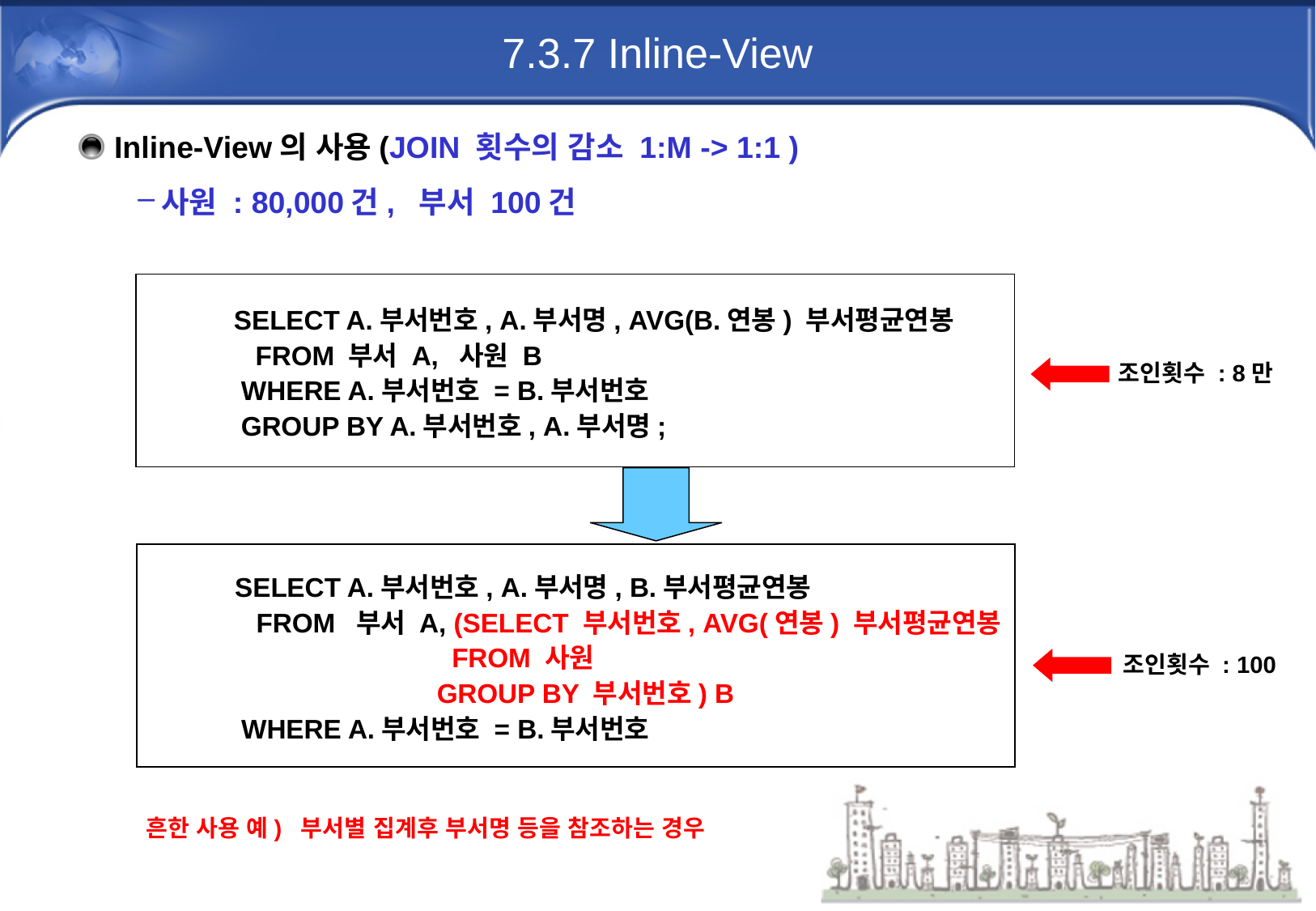

# 7.3.7 Inline-View
Inline-View의 사용(JOIN 횟수의 감소 1:M -> 1:1 )
사원 : 80,000건,  부서 100건

    SELECT A.부서번호, A.부서명, AVG(B.연봉) 부서평균연봉
       FROM 부서 A,  사원 B
     WHERE A.부서번호 = B.부서번호
     GROUP BY A.부서번호, A.부서명;
조인횟수 : 8만

    SELECT A.부서번호, A.부서명, B.부서평균연봉
       FROM  부서 A, (SELECT 부서번호, AVG(연봉) 부서평균연봉
                                  FROM 사원
                                GROUP BY 부서번호) B
     WHERE A.부서번호 = B.부서번호
조인횟수 : 100

흔한 사용 예)  부서별 집계후 부서명 등을 참조하는 경우